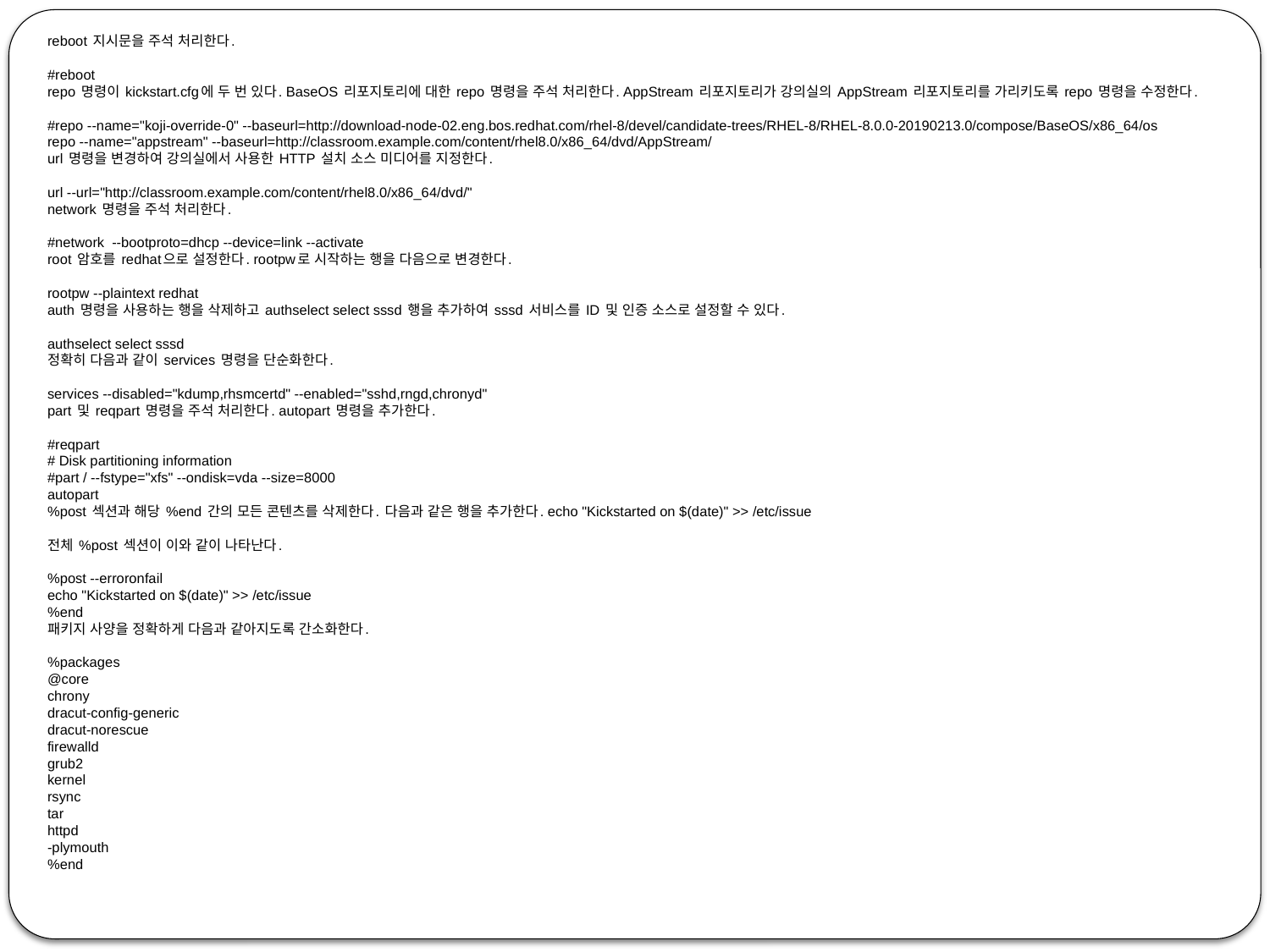

reboot 지시문을 주석 처리한다.

#reboot
repo 명령이 kickstart.cfg에 두 번 있다. BaseOS 리포지토리에 대한 repo 명령을 주석 처리한다. AppStream 리포지토리가 강의실의 AppStream 리포지토리를 가리키도록 repo 명령을 수정한다.

#repo --name="koji-override-0" --baseurl=http://download-node-02.eng.bos.redhat.com/rhel-8/devel/candidate-trees/RHEL-8/RHEL-8.0.0-20190213.0/compose/BaseOS/x86_64/os
repo --name="appstream" --baseurl=http://classroom.example.com/content/rhel8.0/x86_64/dvd/AppStream/
url 명령을 변경하여 강의실에서 사용한 HTTP 설치 소스 미디어를 지정한다.

url --url="http://classroom.example.com/content/rhel8.0/x86_64/dvd/"
network 명령을 주석 처리한다.

#network  --bootproto=dhcp --device=link --activate
root 암호를 redhat으로 설정한다. rootpw로 시작하는 행을 다음으로 변경한다.

rootpw --plaintext redhat
auth 명령을 사용하는 행을 삭제하고 authselect select sssd 행을 추가하여 sssd 서비스를 ID 및 인증 소스로 설정할 수 있다.

authselect select sssd
정확히 다음과 같이 services 명령을 단순화한다.

services --disabled="kdump,rhsmcertd" --enabled="sshd,rngd,chronyd"
part 및 reqpart 명령을 주석 처리한다. autopart 명령을 추가한다.

#reqpart
# Disk partitioning information
#part / --fstype="xfs" --ondisk=vda --size=8000
autopart
%post 섹션과 해당 %end 간의 모든 콘텐츠를 삭제한다. 다음과 같은 행을 추가한다. echo "Kickstarted on $(date)" >> /etc/issue

전체 %post 섹션이 이와 같이 나타난다.

%post --erroronfail
echo "Kickstarted on $(date)" >> /etc/issue
%end
패키지 사양을 정확하게 다음과 같아지도록 간소화한다.

%packages
@core
chrony
dracut-config-generic
dracut-norescue
firewalld
grub2
kernel
rsync
tar
httpd
-plymouth
%end